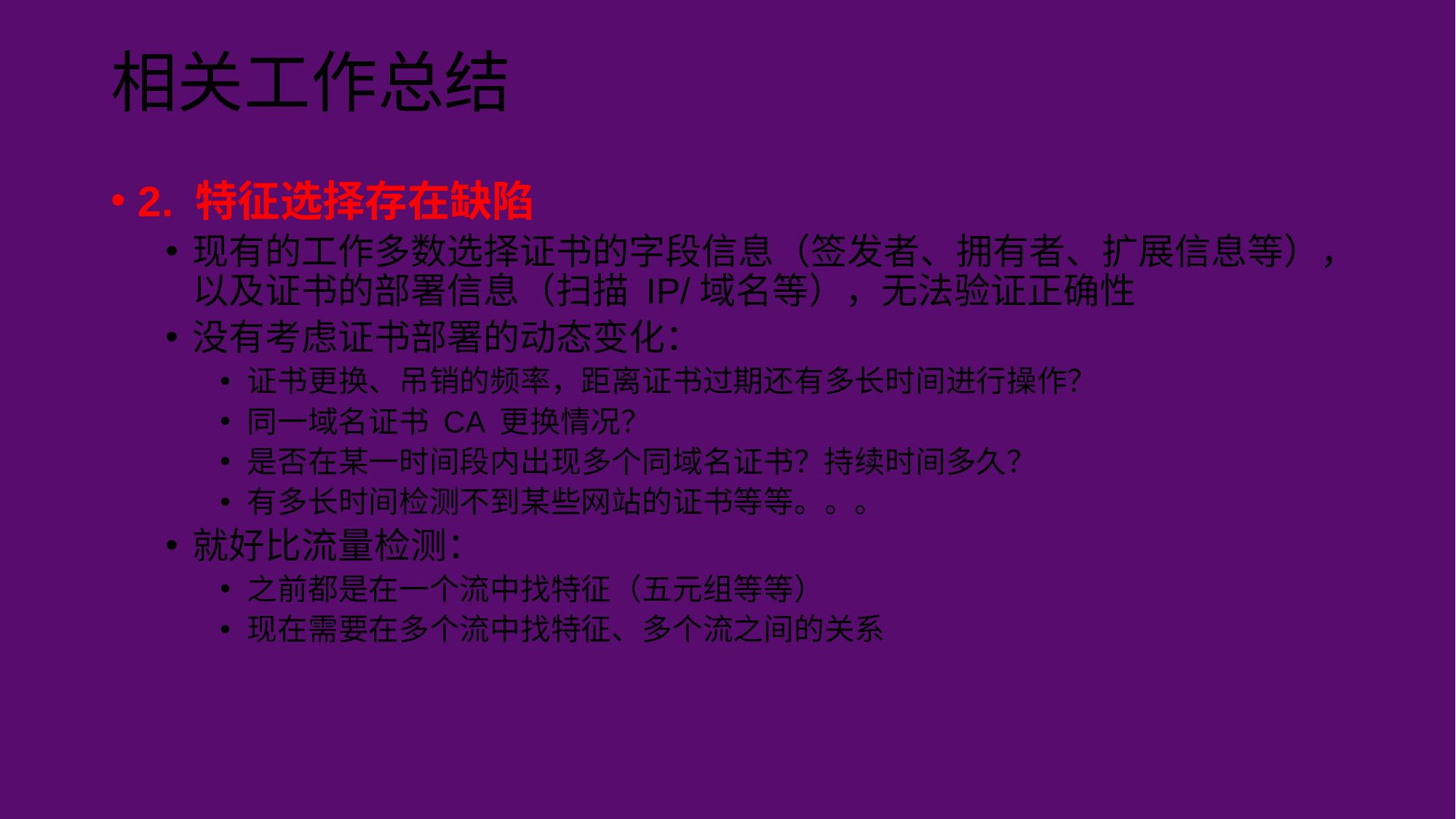

# 相关工作总结
2. 特征选择存在缺陷
现有的工作多数选择证书的字段信息（签发者、拥有者、扩展信息等），以及证书的部署信息（扫描 IP/域名等），无法验证正确性
没有考虑证书部署的动态变化：
证书更换、吊销的频率，距离证书过期还有多长时间进行操作？
同一域名证书 CA 更换情况？
是否在某一时间段内出现多个同域名证书？持续时间多久？
有多长时间检测不到某些网站的证书等等。。。
就好比流量检测：
之前都是在一个流中找特征（五元组等等）
现在需要在多个流中找特征、多个流之间的关系